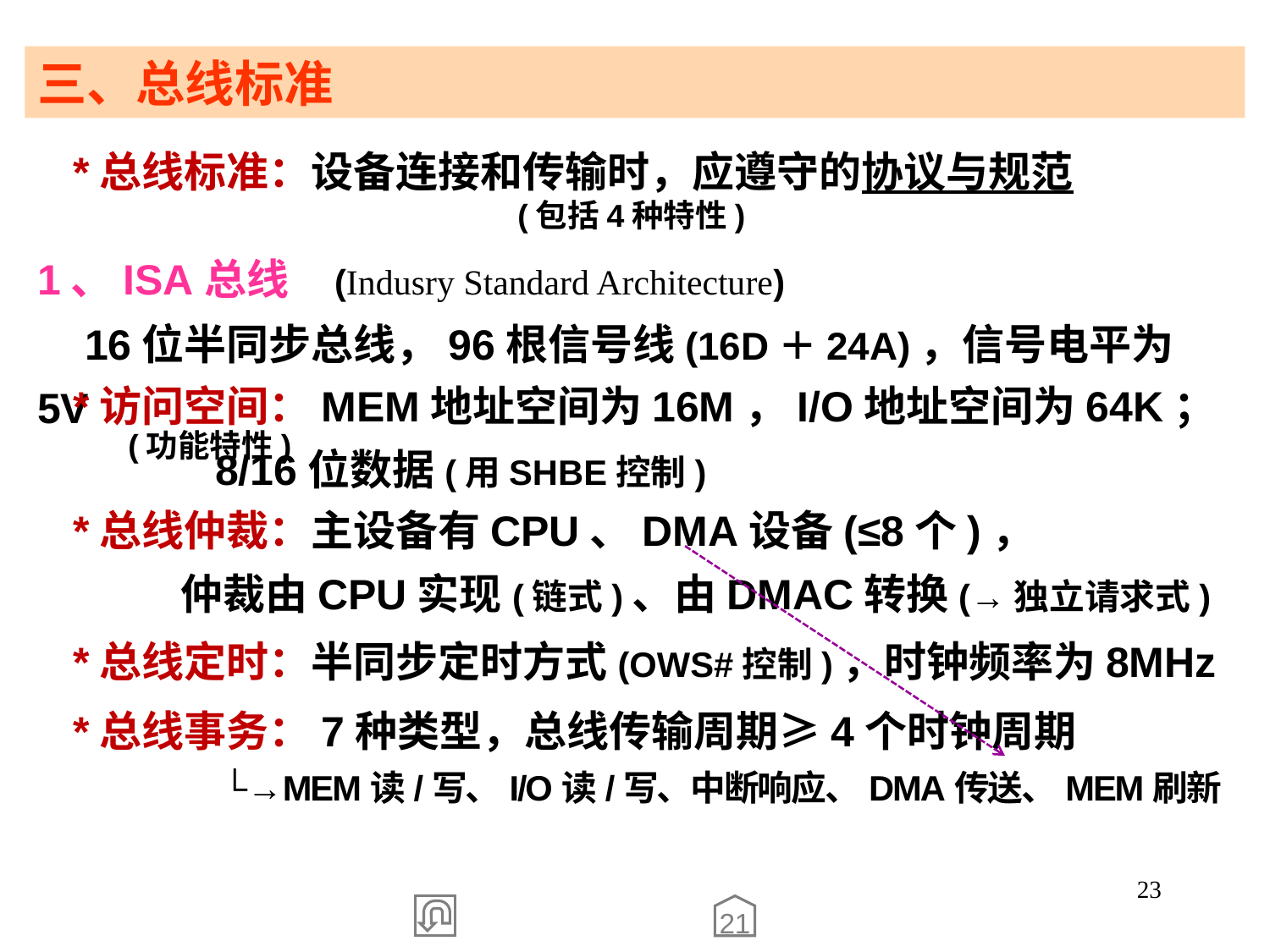

三、总线标准
   *总线标准：设备连接和传输时，应遵守的协议与规范
                                                      (包括4种特性)
1、ISA总线   (Indusry Standard Architecture)
    16位半同步总线，96根信号线(16D＋24A)，信号电平为5V
   *访问空间：MEM地址空间为16M，I/O地址空间为64K；
               8/16位数据(用SHBE控制)
(功能特性)
   *总线仲裁：主设备有CPU、DMA设备(≤8个)，
              仲裁由CPU实现(链式)、由DMAC转换(→独立请求式)
   *总线定时：半同步定时方式(OWS#控制)，时钟频率为8MHz
   *总线事务：7种类型，总线传输周期≥4个时钟周期
                   └→MEM读/写、I/O读/写、中断响应、DMA传送、MEM刷新
23

21